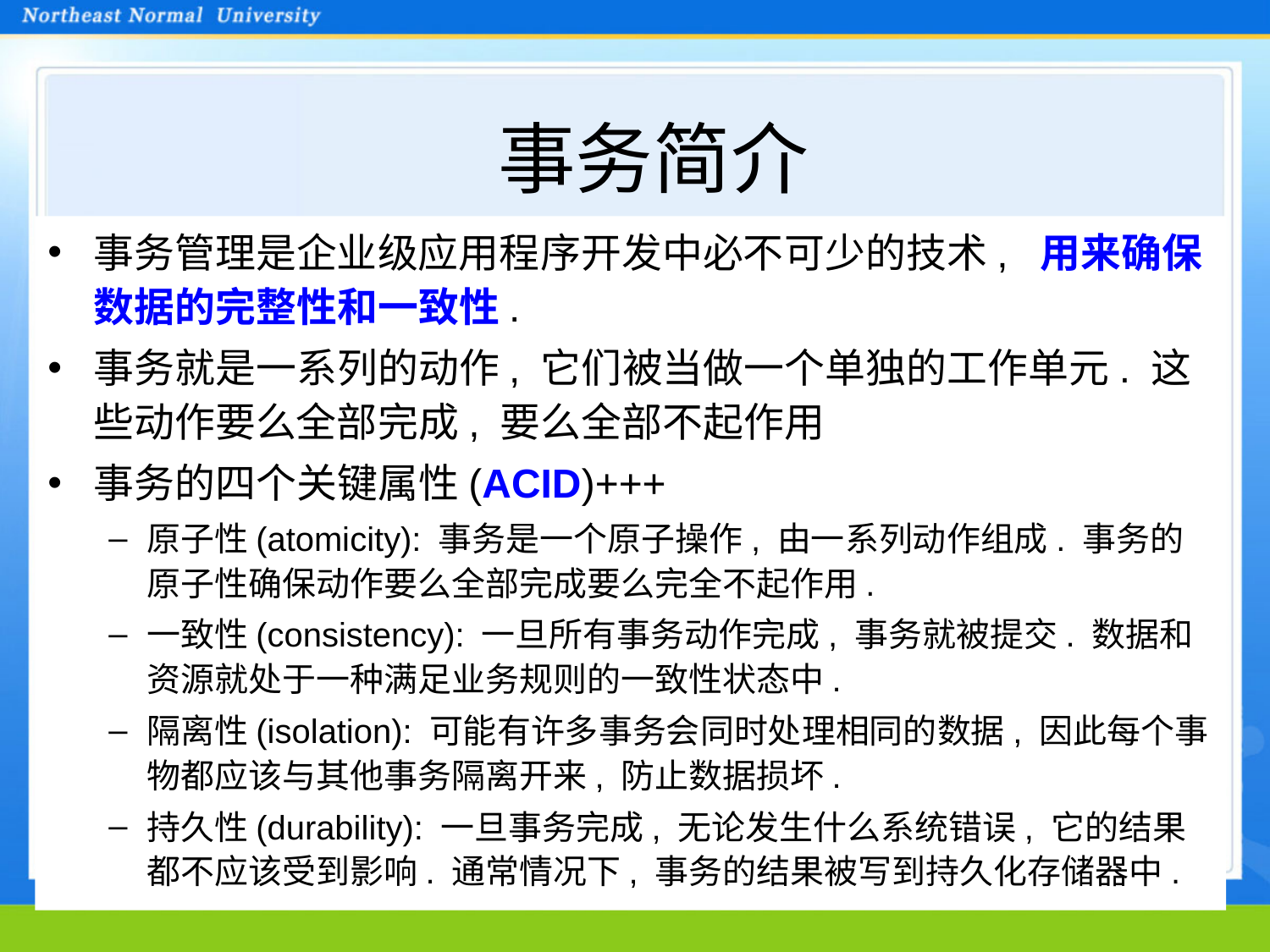

# 事务简介
事务管理是企业级应用程序开发中必不可少的技术,  用来确保数据的完整性和一致性.
事务就是一系列的动作, 它们被当做一个单独的工作单元. 这些动作要么全部完成, 要么全部不起作用
事务的四个关键属性(ACID)+++
原子性(atomicity): 事务是一个原子操作, 由一系列动作组成. 事务的原子性确保动作要么全部完成要么完全不起作用.
一致性(consistency): 一旦所有事务动作完成, 事务就被提交. 数据和资源就处于一种满足业务规则的一致性状态中.
隔离性(isolation): 可能有许多事务会同时处理相同的数据, 因此每个事物都应该与其他事务隔离开来, 防止数据损坏.
持久性(durability): 一旦事务完成, 无论发生什么系统错误, 它的结果都不应该受到影响. 通常情况下, 事务的结果被写到持久化存储器中.